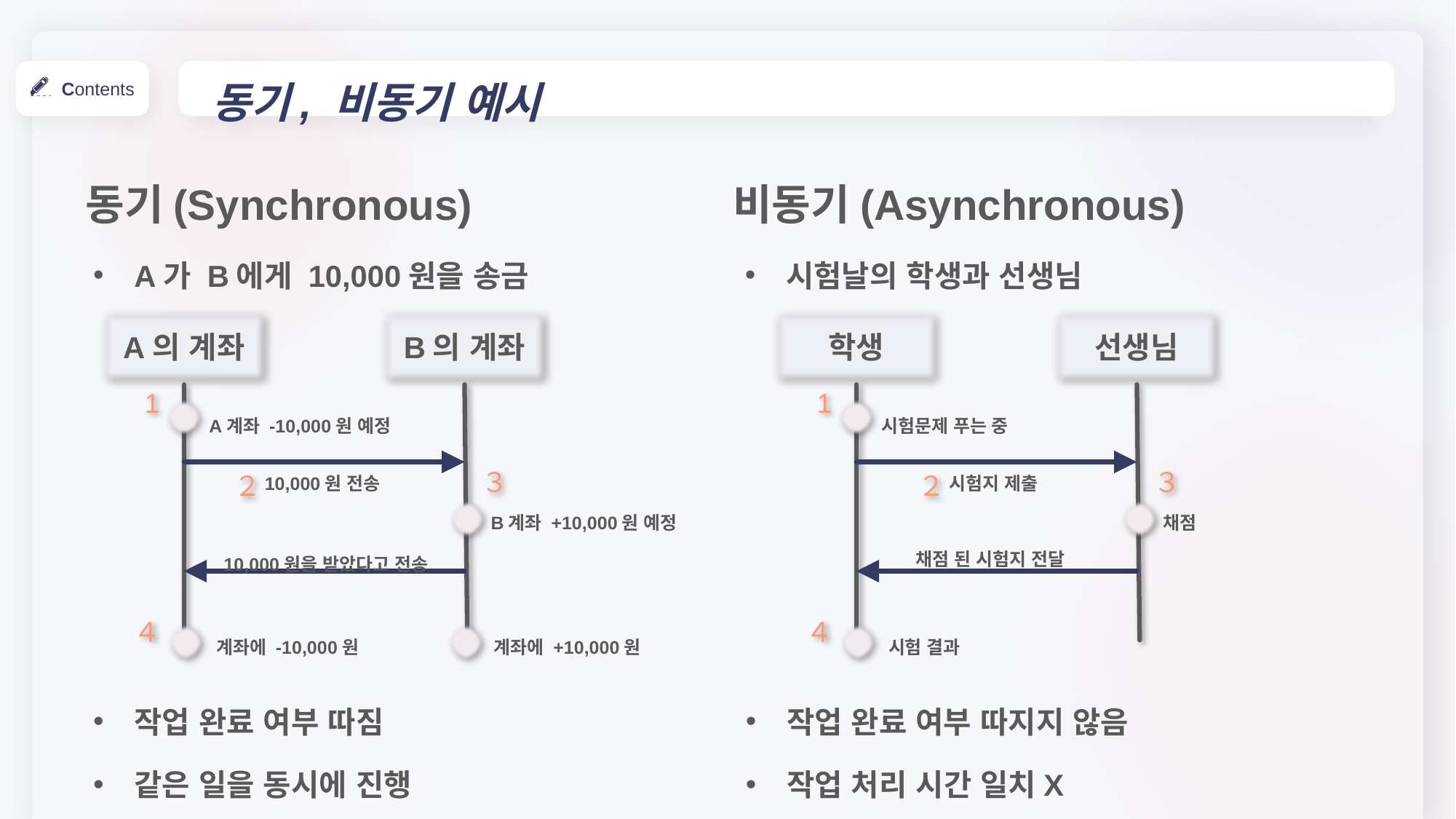

동기, 비동기 예시
Contents

동기(Synchronous)
비동기(Asynchronous)
A가 B에게 10,000원을 송금
시험날의 학생과 선생님
A의 계좌
B의 계좌
학생
선생님
1

A계좌 -10,000원 예정
1

시험문제 푸는 중
10,000원 전송
２
시험지 제출
２
３
B계좌 +10,000원 예정

10,000원을 받았다고 전송
３
채점

채점 된 시험지 전달
４
계좌에 -10,000원
계좌에 +10,000원

４
시험 결과

작업 완료 여부 따짐
작업 완료 여부 따지지 않음
같은 일을 동시에 진행
작업 처리 시간 일치X